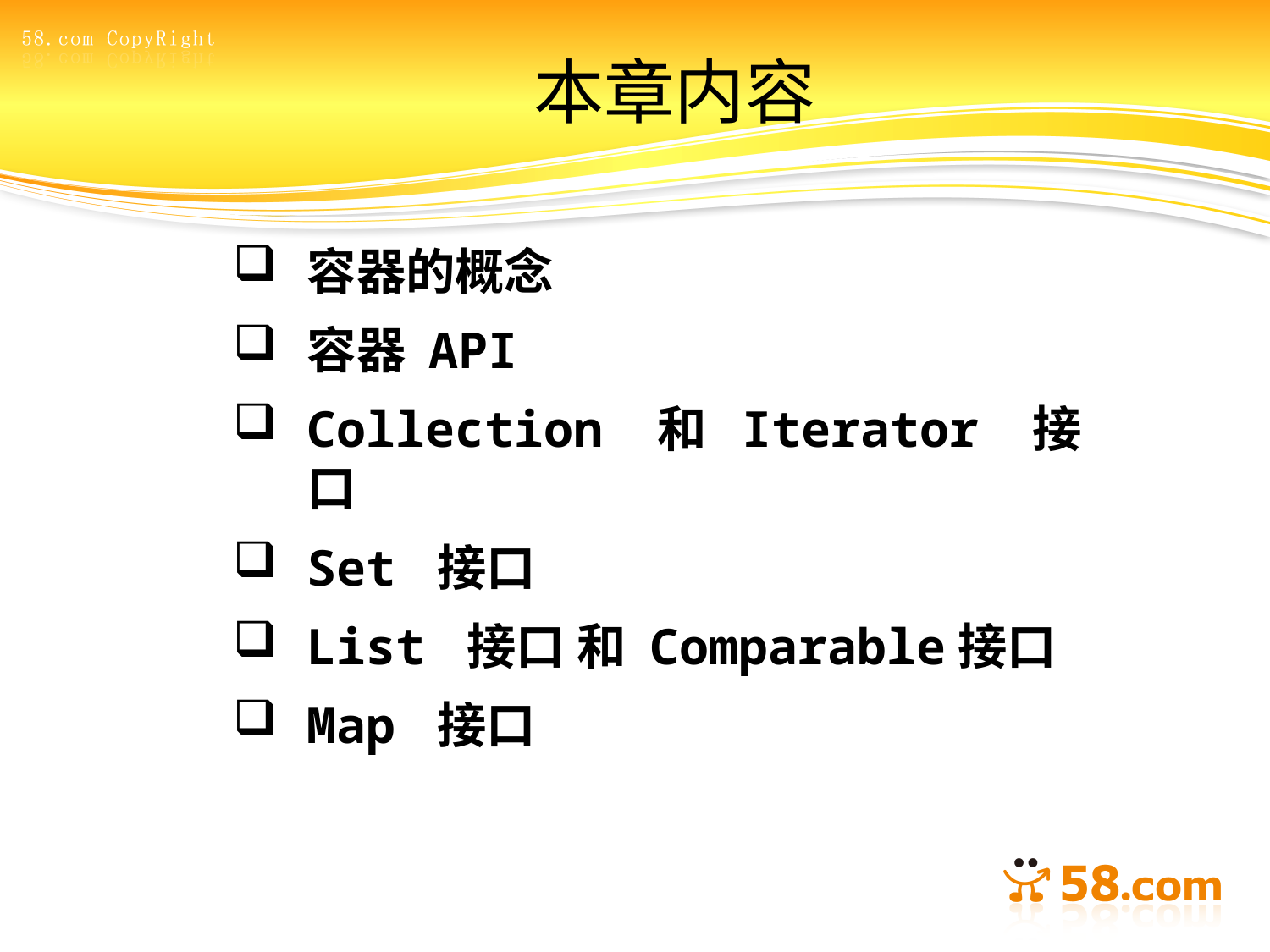

# 本章内容
容器的概念
容器 API
Collection 和 Iterator 接口
Set 接口
List 接口 和 Comparable接口
Map 接口